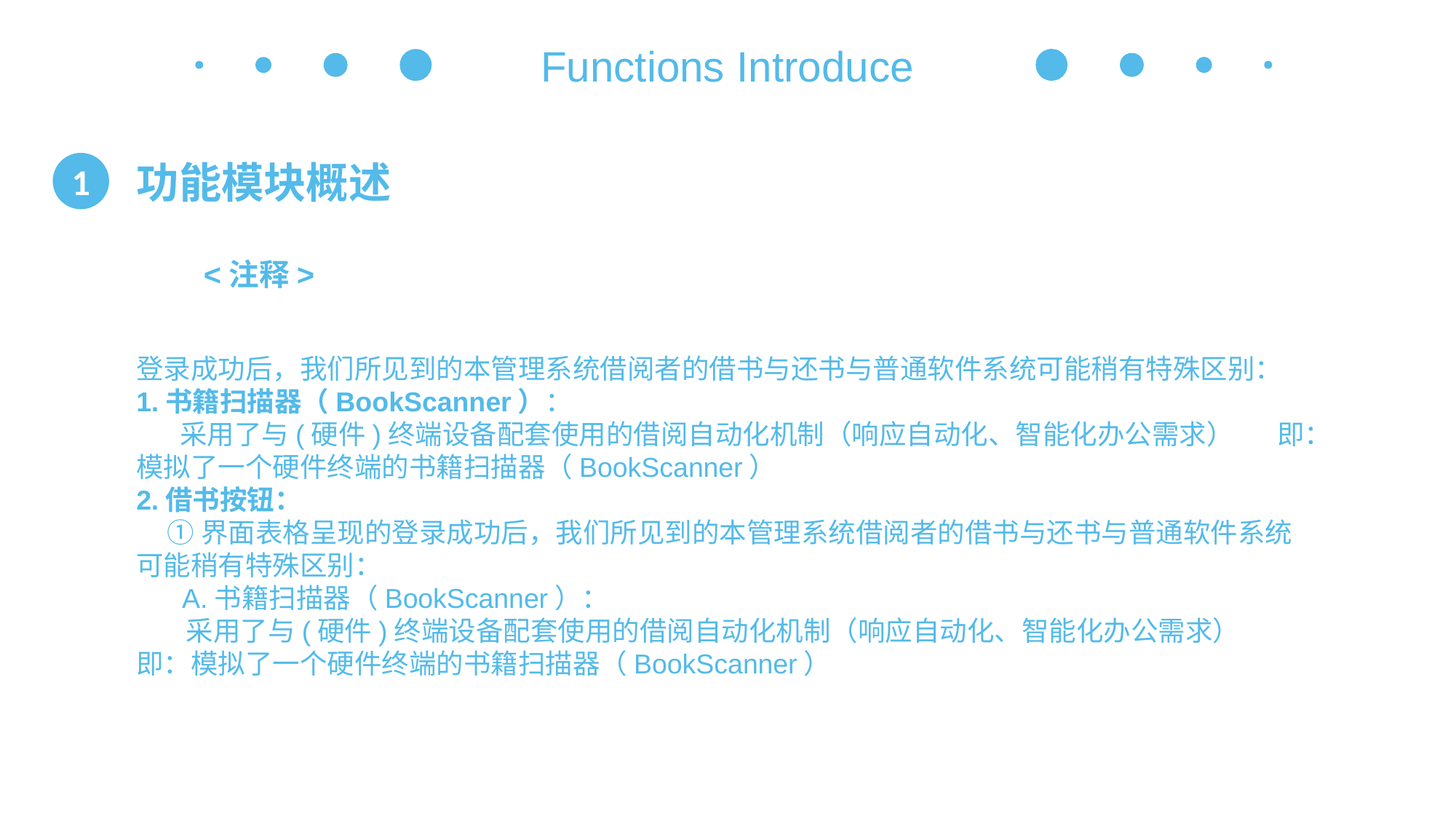

Functions Introduce

     功能模块概述
1
<注释>

登录成功后，我们所见到的本管理系统借阅者的借书与还书与普通软件系统可能稍有特殊区别：
1.书籍扫描器（BookScanner）：
      采用了与(硬件)终端设备配套使用的借阅自动化机制（响应自动化、智能化办公需求）       即：模拟了一个硬件终端的书籍扫描器（BookScanner）
2.借书按钮：
     ①界面表格呈现的登录成功后，我们所见到的本管理系统借阅者的借书与还书与普通软件系统可能稍有特殊区别：
      A.书籍扫描器（BookScanner）：
       采用了与(硬件)终端设备配套使用的借阅自动化机制（响应自动化、智能化办公需求）       即：模拟了一个硬件终端的书籍扫描器（BookScanner）